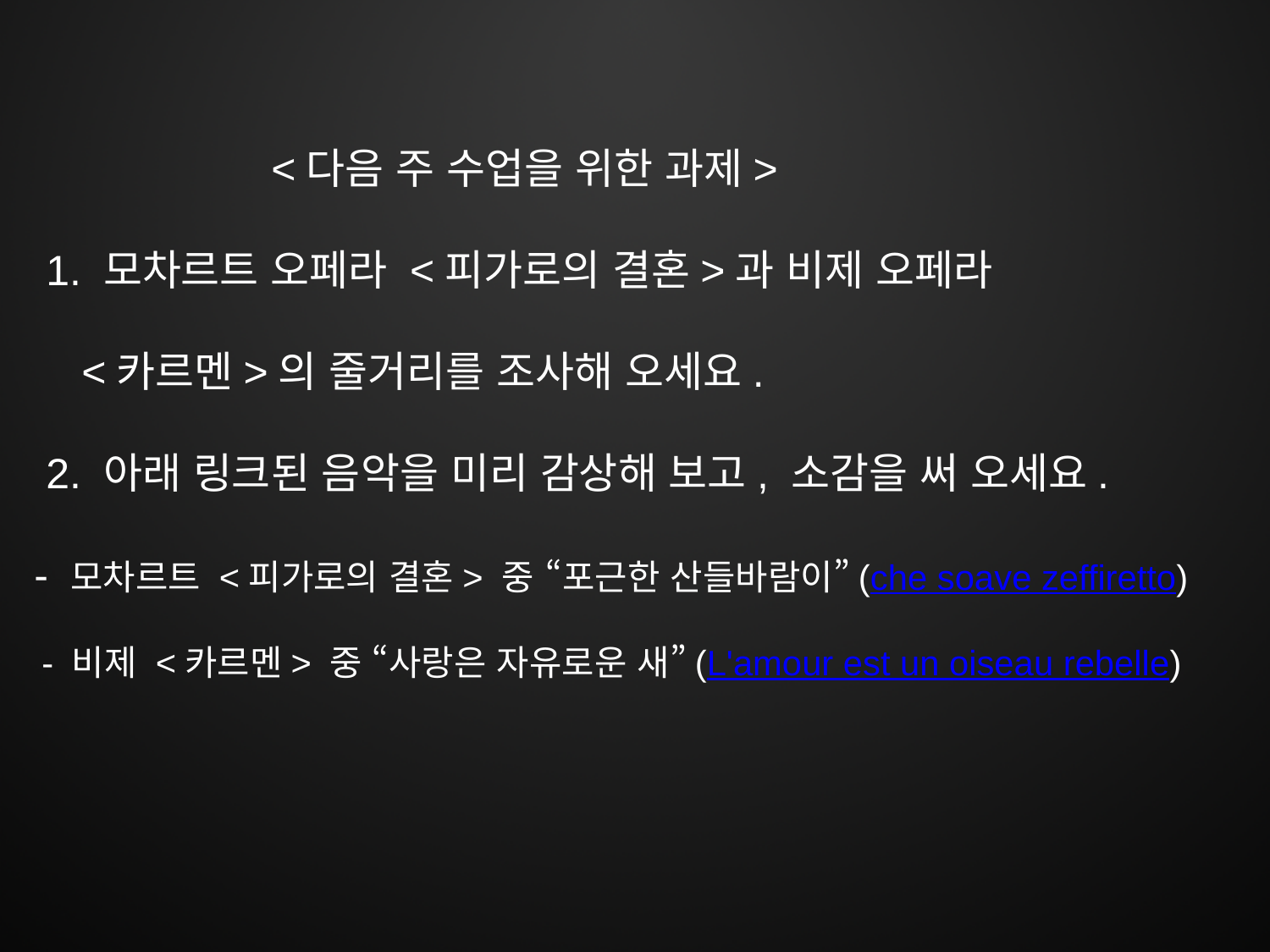

<다음 주 수업을 위한 과제>
  1. 모차르트 오페라 <피가로의 결혼>과 비제 오페라
     <카르멘>의 줄거리를 조사해 오세요.
  2. 아래 링크된 음악을 미리 감상해 보고, 소감을 써 오세요.
 - 모차르트 <피가로의 결혼> 중 “포근한 산들바람이”(che soave zeffiretto)
  - 비제 <카르멘> 중 “사랑은 자유로운 새”(L'amour est un oiseau rebelle)